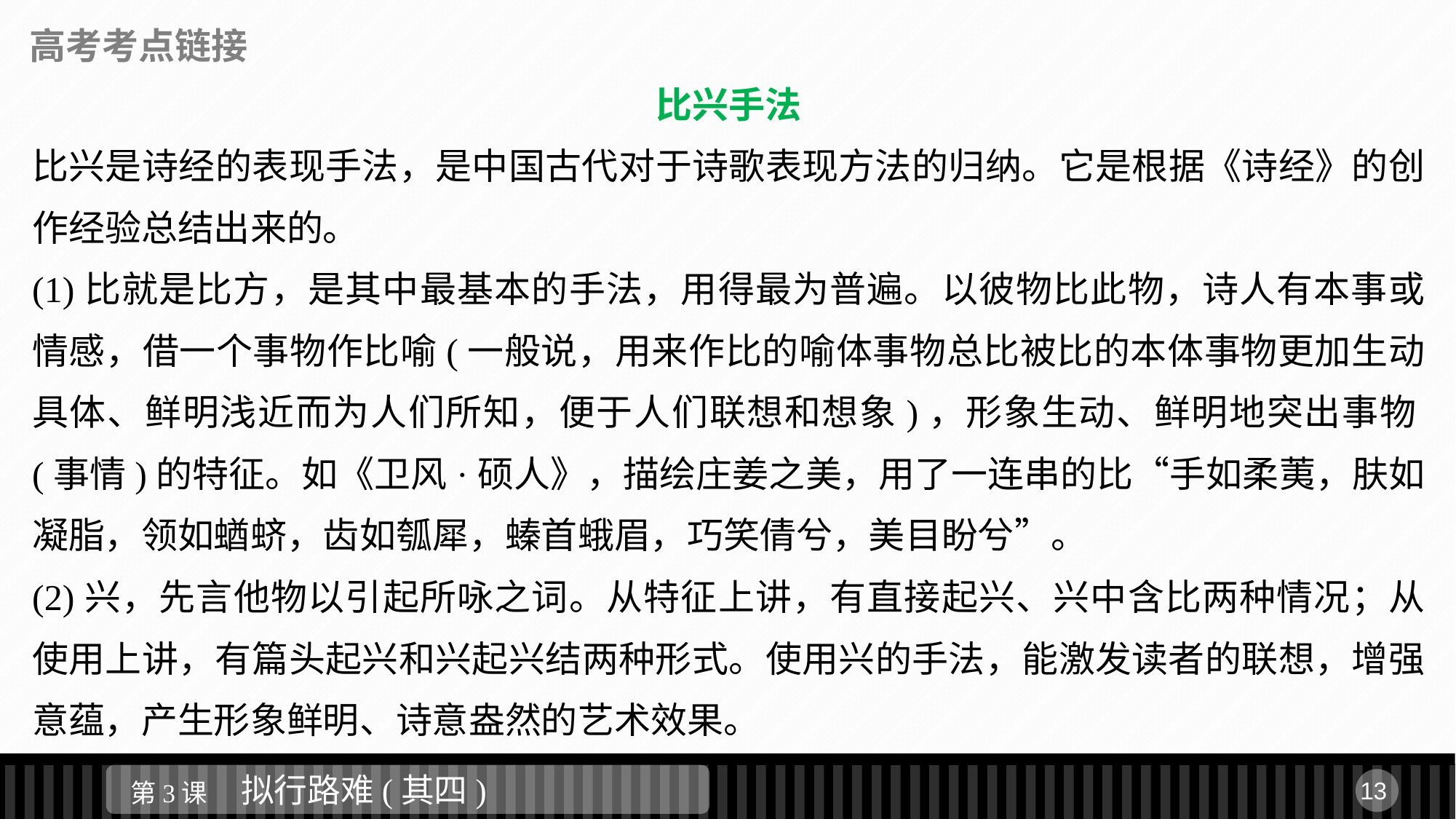

高考考点链接
比兴手法
比兴是诗经的表现手法，是中国古代对于诗歌表现方法的归纳。它是根据《诗经》的创作经验总结出来的。
(1)比就是比方，是其中最基本的手法，用得最为普遍。以彼物比此物，诗人有本事或情感，借一个事物作比喻(一般说，用来作比的喻体事物总比被比的本体事物更加生动具体、鲜明浅近而为人们所知，便于人们联想和想象)，形象生动、鲜明地突出事物(事情)的特征。如《卫风·硕人》，描绘庄姜之美，用了一连串的比“手如柔荑，肤如凝脂，领如蝤蛴，齿如瓠犀，螓首蛾眉，巧笑倩兮，美目盼兮”。
(2)兴，先言他物以引起所咏之词。从特征上讲，有直接起兴、兴中含比两种情况；从使用上讲，有篇头起兴和兴起兴结两种形式。使用兴的手法，能激发读者的联想，增强意蕴，产生形象鲜明、诗意盎然的艺术效果。